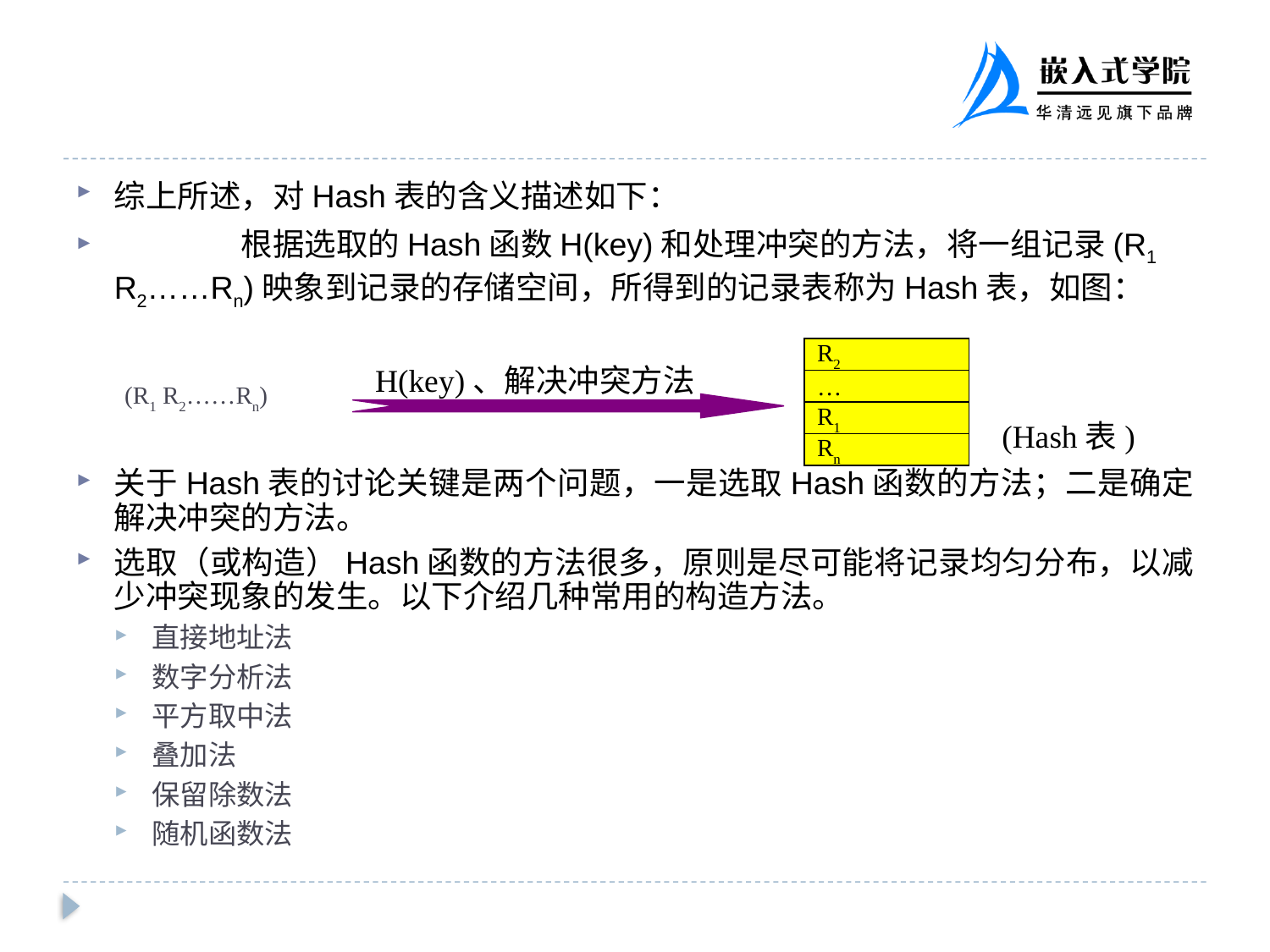

综上所述，对Hash表的含义描述如下：
	根据选取的Hash函数H(key)和处理冲突的方法，将一组记录(R1 R2……Rn)映象到记录的存储空间，所得到的记录表称为Hash表，如图：

关于Hash表的讨论关键是两个问题，一是选取Hash函数的方法；二是确定解决冲突的方法。
选取（或构造）Hash函数的方法很多，原则是尽可能将记录均匀分布，以减少冲突现象的发生。以下介绍几种常用的构造方法。
直接地址法
数字分析法
平方取中法
叠加法
保留除数法
随机函数法

R2
H(key)、解决冲突方法
…
 (R1 R2……Rn)

R1
(Hash表)
Rn
164